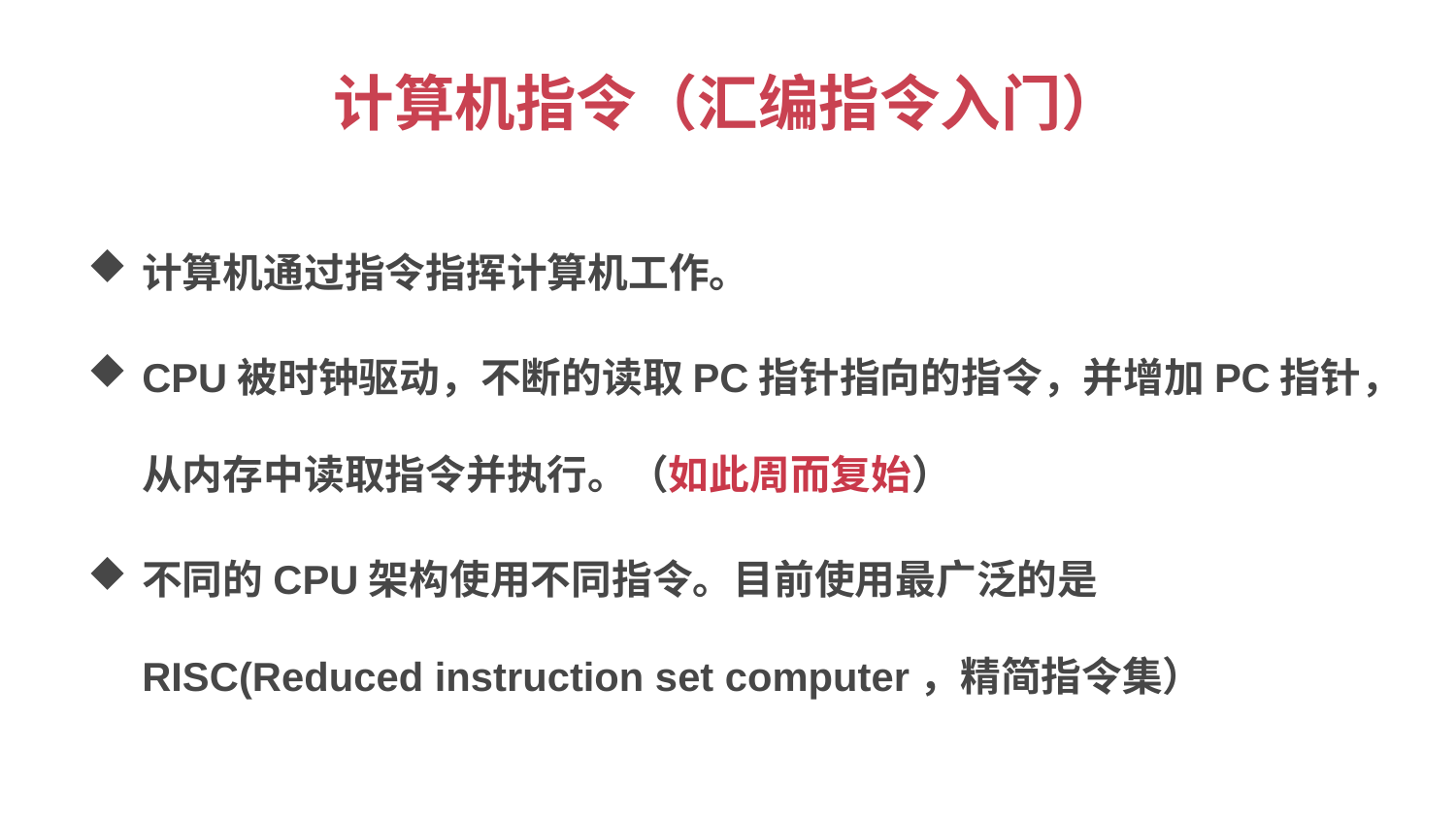

# 计算机指令（汇编指令入门）
计算机通过指令指挥计算机工作。
CPU被时钟驱动，不断的读取PC指针指向的指令，并增加PC指针，从内存中读取指令并执行。（如此周而复始）
不同的CPU架构使用不同指令。目前使用最广泛的是RISC(Reduced instruction set computer，精简指令集）